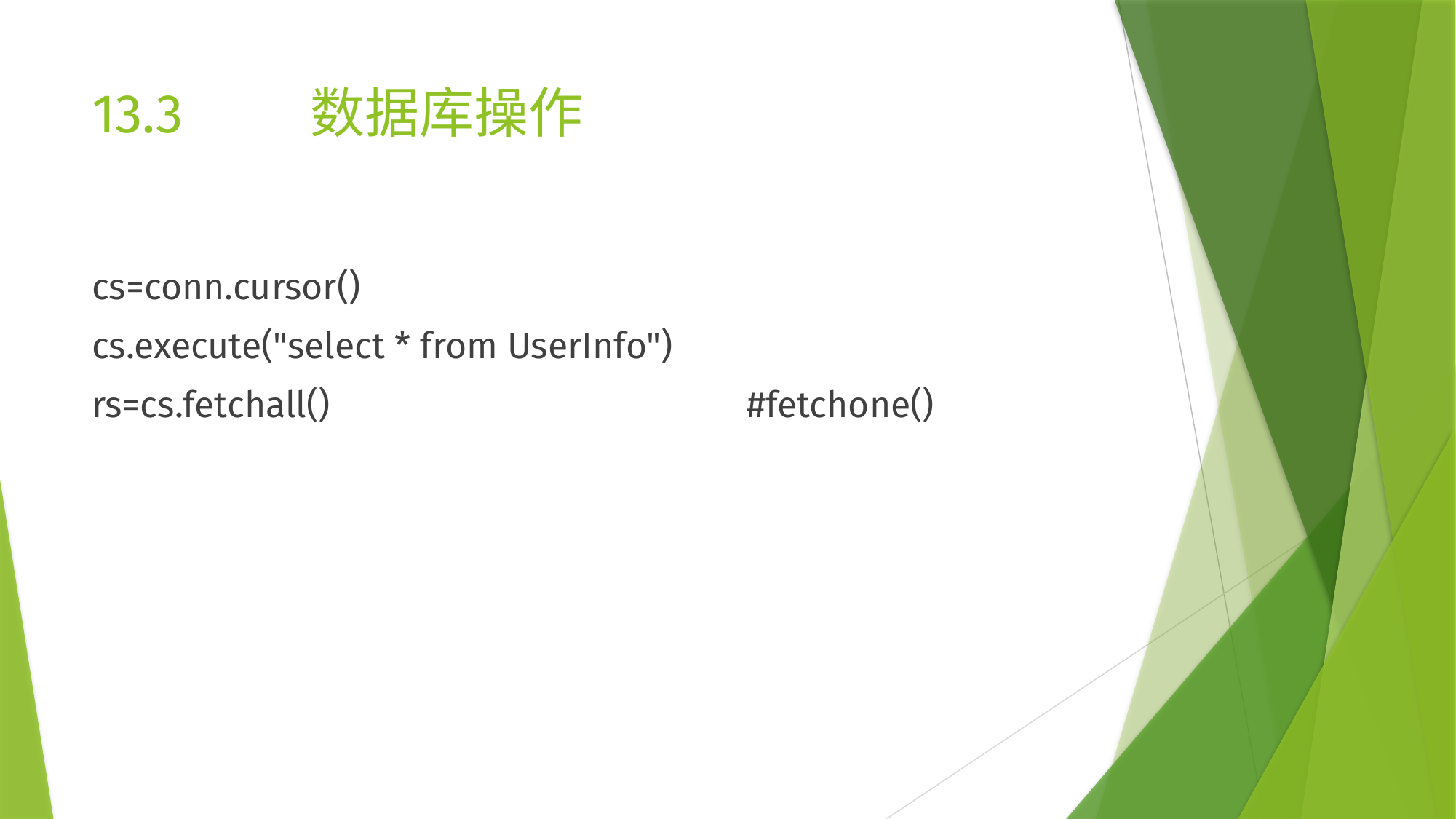

# 13.3		数据库操作
cs=conn.cursor()
cs.execute("select * from UserInfo")
rs=cs.fetchall()				#fetchone()